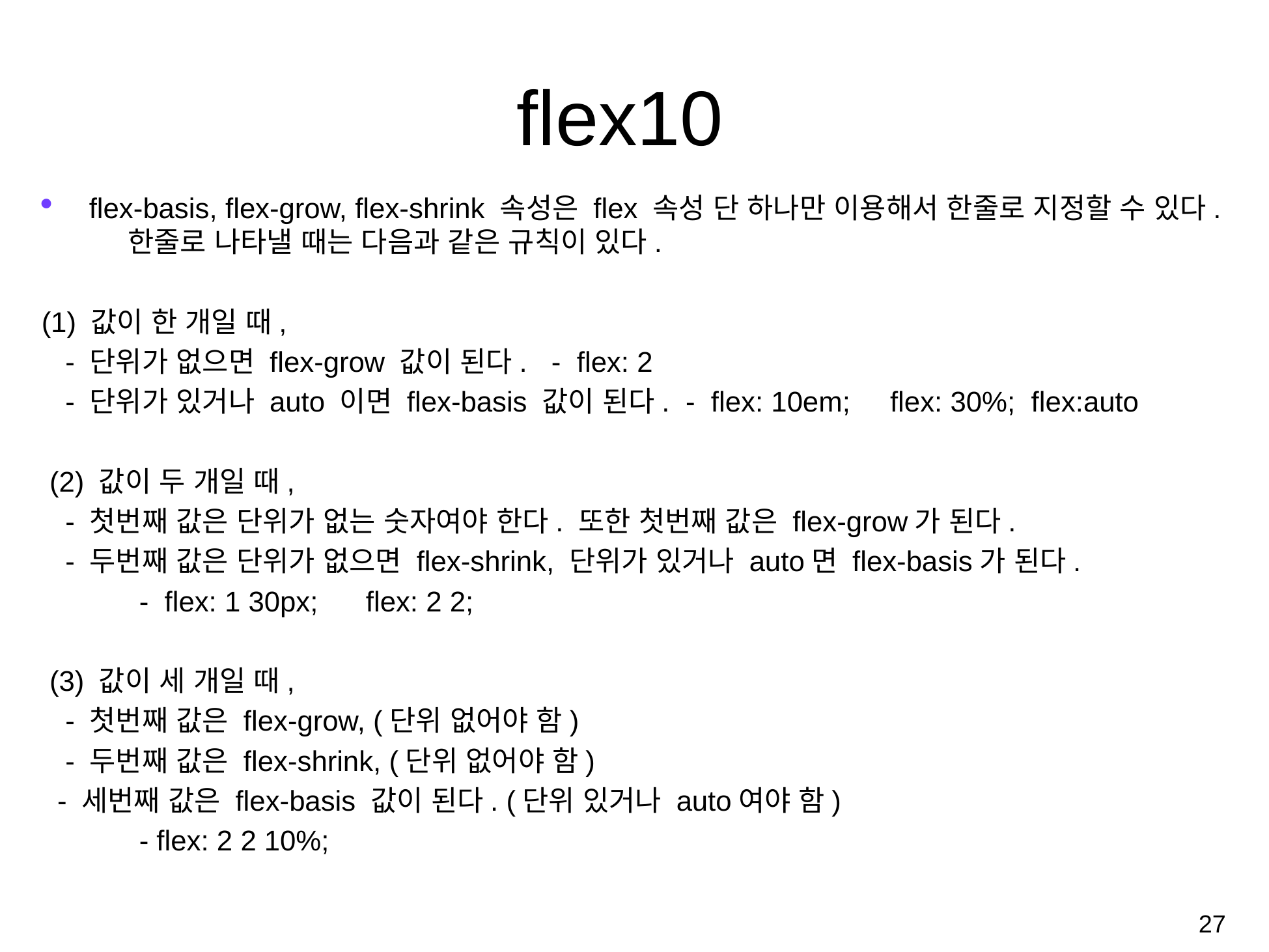

# flex10
flex-basis, flex-grow, flex-shrink 속성은 flex 속성 단 하나만 이용해서 한줄로 지정할 수 있다.     한줄로 나타낼 때는 다음과 같은 규칙이 있다.

(1) 값이 한 개일 때,
   - 단위가 없으면 flex-grow 값이 된다.   -  flex: 2
   - 단위가 있거나 auto 이면 flex-basis 값이 된다.  -  flex: 10em;     flex: 30%;  flex:auto

 (2) 값이 두 개일 때,
   - 첫번째 값은 단위가 없는 숫자여야 한다. 또한 첫번째 값은 flex-grow가 된다.
   - 두번째 값은 단위가 없으면 flex-shrink, 단위가 있거나 auto면 flex-basis가 된다.
    	-  flex: 1 30px;      flex: 2 2;

 (3) 값이 세 개일 때,
   - 첫번째 값은 flex-grow, (단위 없어야 함)
   - 두번째 값은 flex-shrink, (단위 없어야 함)
  - 세번째 값은 flex-basis 값이 된다. (단위 있거나 auto여야 함)
	- flex: 2 2 10%;
27